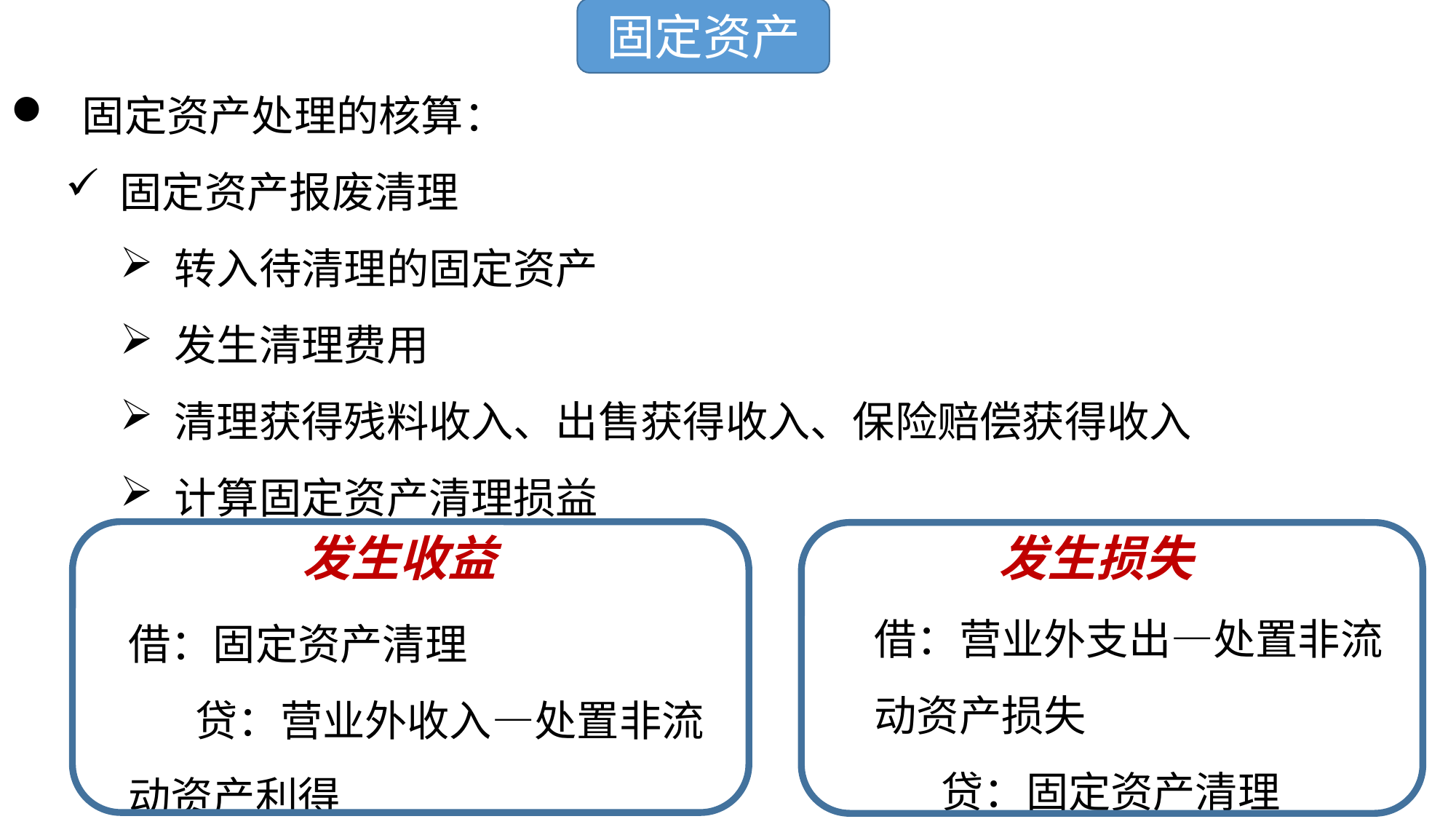

固定资产
  固定资产处理的核算：
固定资产报废清理
转入待清理的固定资产
发生清理费用
清理获得残料收入、出售获得收入、保险赔偿获得收入
计算固定资产清理损益

发生收益
借：固定资产清理
      贷：营业外收入—处置非流动资产利得

发生损失
借：营业外支出—处置非流动资产损失
      贷：固定资产清理